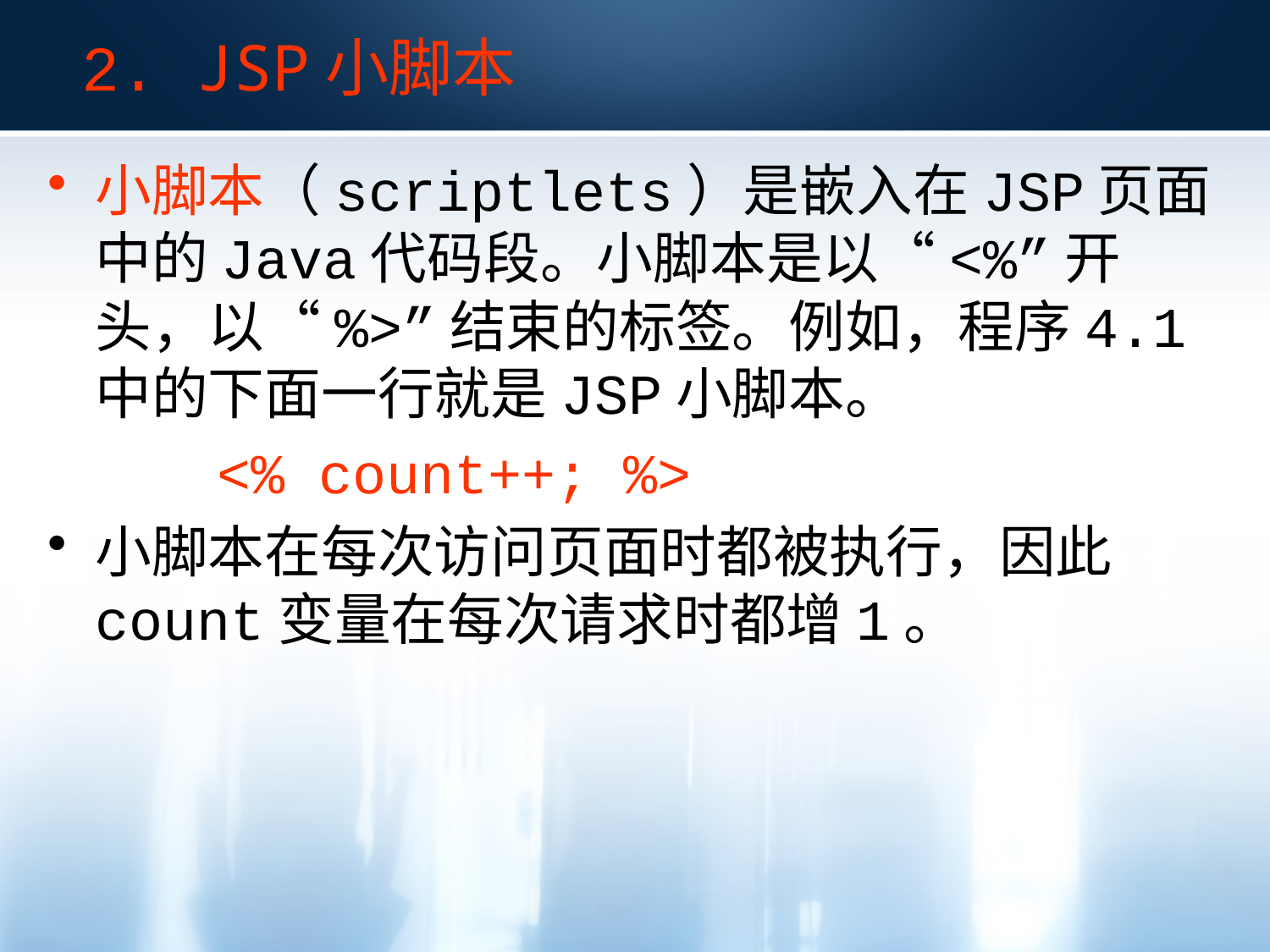

2. JSP小脚本
小脚本（scriptlets）是嵌入在JSP页面中的Java代码段。小脚本是以“<%”开头，以“%>”结束的标签。例如，程序4.1中的下面一行就是JSP小脚本。
     <% count++; %>
小脚本在每次访问页面时都被执行，因此count变量在每次请求时都增1。